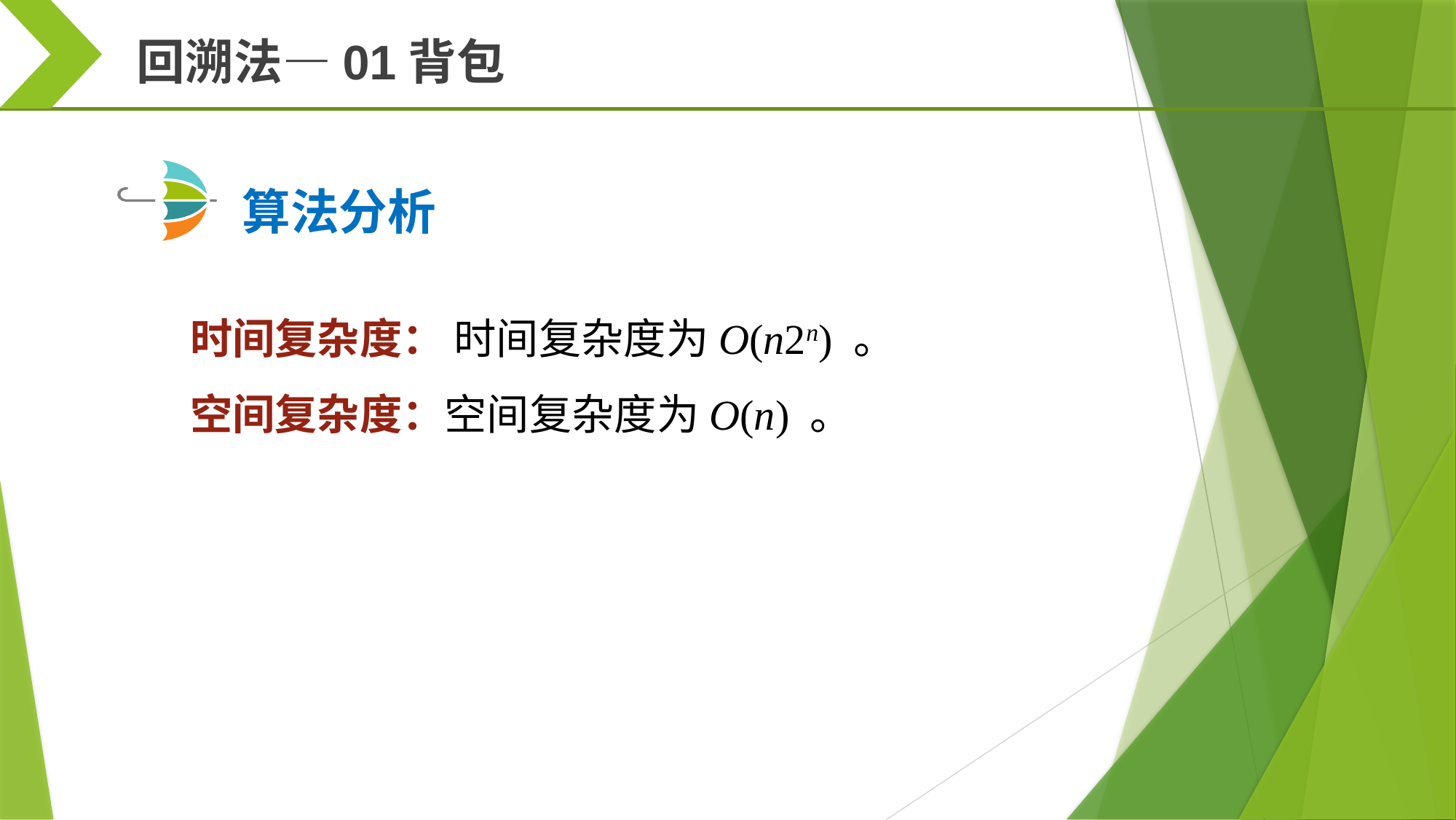

回溯法—01背包

算法分析
时间复杂度： 时间复杂度为O(n2n) 。
空间复杂度：空间复杂度为O(n) 。